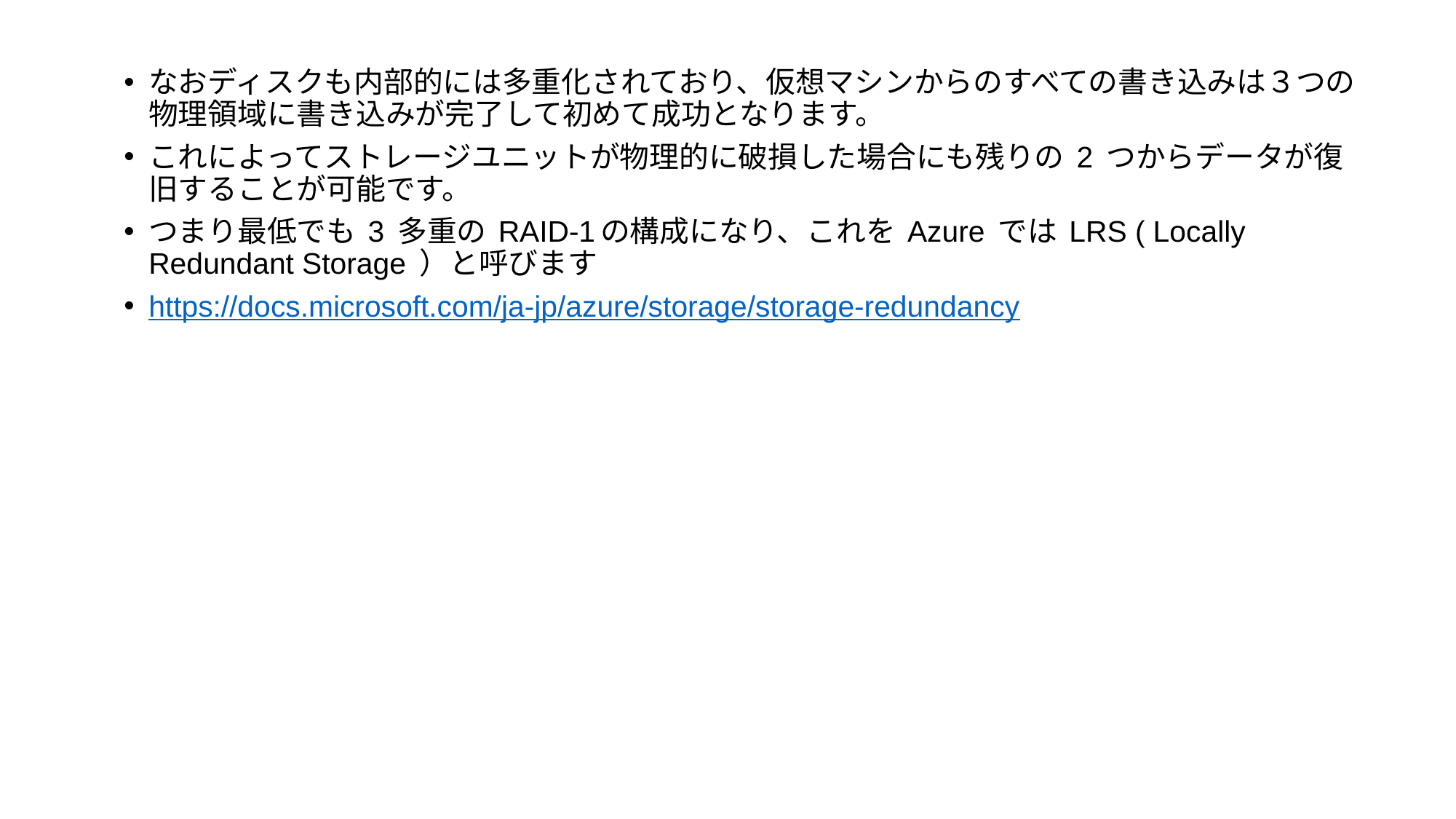

なおディスクも内部的には多重化されており、仮想マシンからのすべての書き込みは３つの物理領域に書き込みが完了して初めて成功となります。
これによってストレージユニットが物理的に破損した場合にも残りの 2 つからデータが復旧することが可能です。
つまり最低でも 3 多重の RAID-1の構成になり、これを Azure では LRS ( Locally Redundant Storage ）と呼びます
https://docs.microsoft.com/ja-jp/azure/storage/storage-redundancy